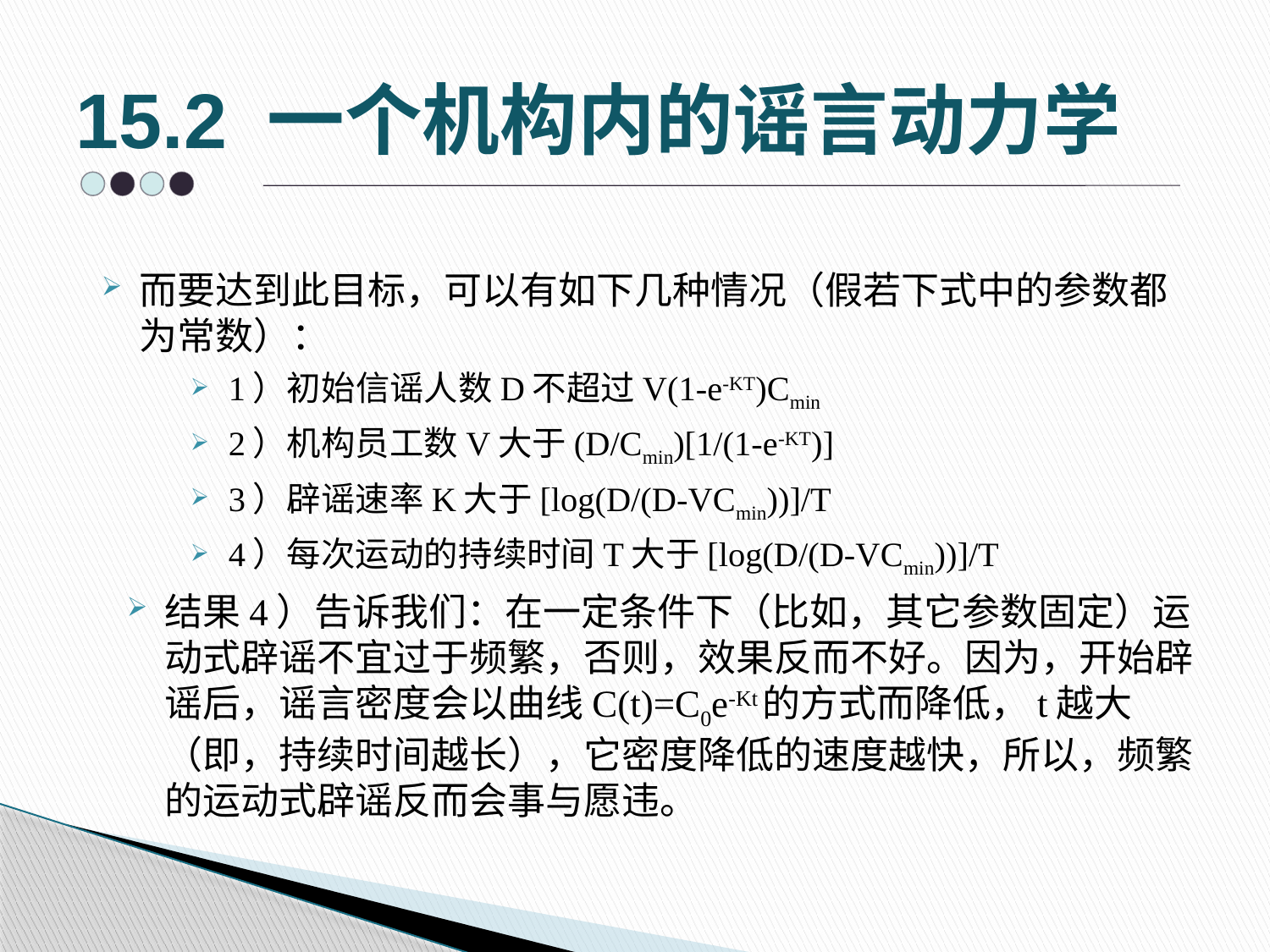

# 15.2 一个机构内的谣言动力学

而要达到此目标，可以有如下几种情况（假若下式中的参数都为常数）：
1）初始信谣人数D不超过V(1-e-KT)Cmin
2）机构员工数V大于(D/Cmin)[1/(1-e-KT)]
3）辟谣速率K大于[log(D/(D-VCmin))]/T
4）每次运动的持续时间T大于[log(D/(D-VCmin))]/T
结果4）告诉我们：在一定条件下（比如，其它参数固定）运动式辟谣不宜过于频繁，否则，效果反而不好。因为，开始辟谣后，谣言密度会以曲线C(t)=C0e-Kt的方式而降低，t越大（即，持续时间越长），它密度降低的速度越快，所以，频繁的运动式辟谣反而会事与愿违。